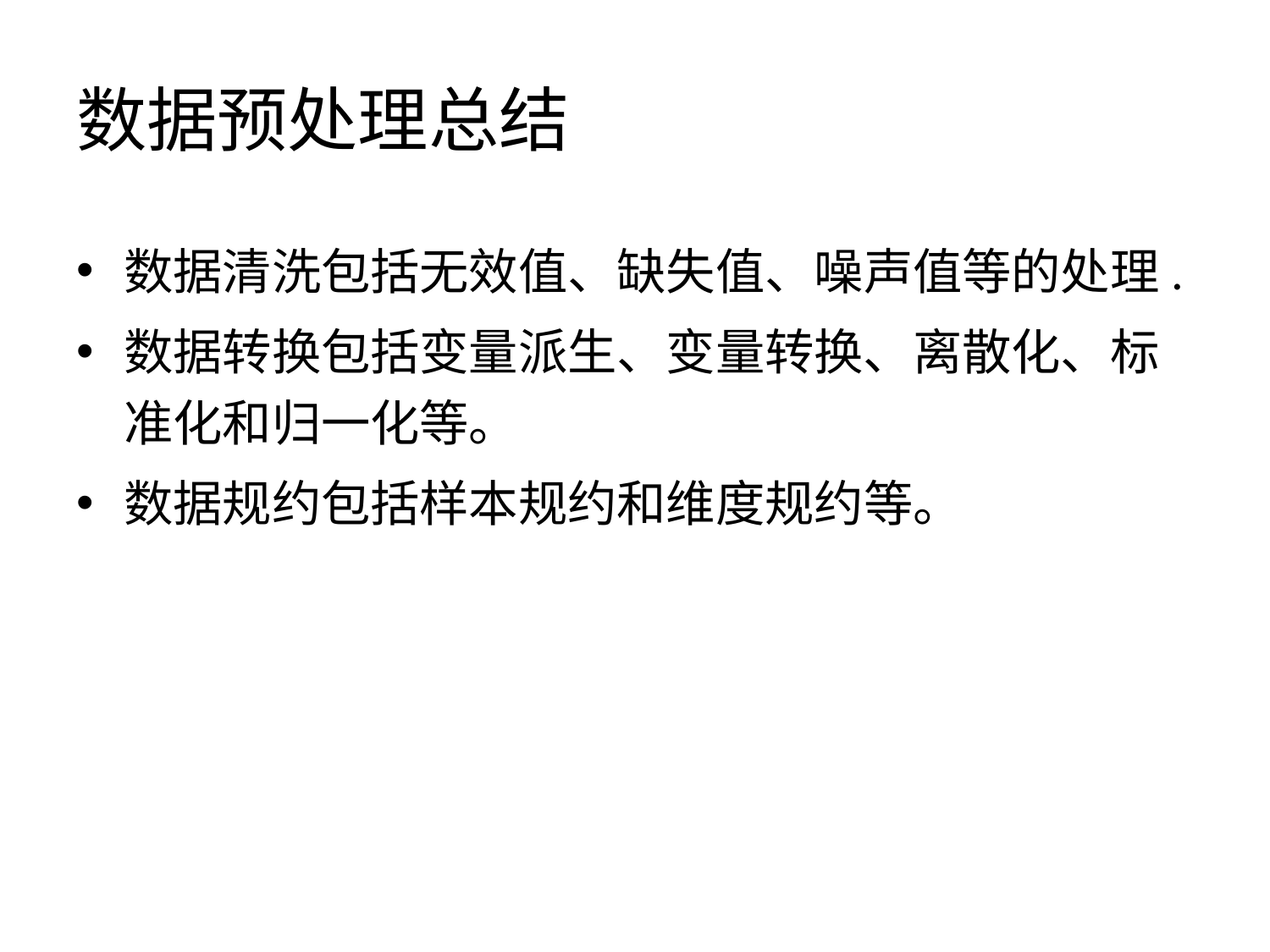

# 数据预处理总结
数据清洗包括无效值、缺失值、噪声值等的处理.
数据转换包括变量派生、变量转换、离散化、标准化和归一化等。
数据规约包括样本规约和维度规约等。